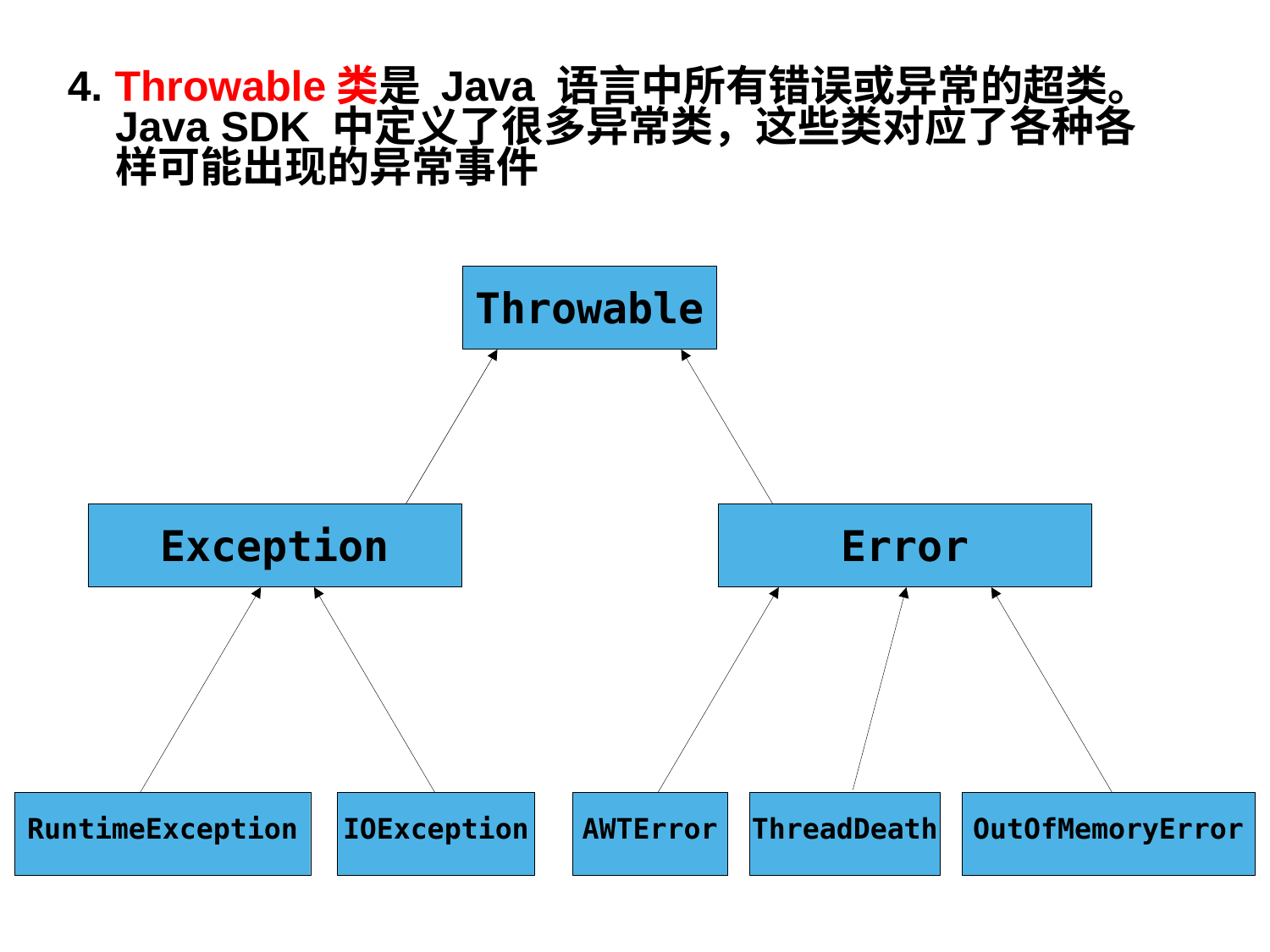

4. Throwable类是 Java 语言中所有错误或异常的超类。Java SDK 中定义了很多异常类，这些类对应了各种各样可能出现的异常事件

Throwable

Exception

Error

RuntimeException

IOException

AWTError

ThreadDeath

OutOfMemoryError